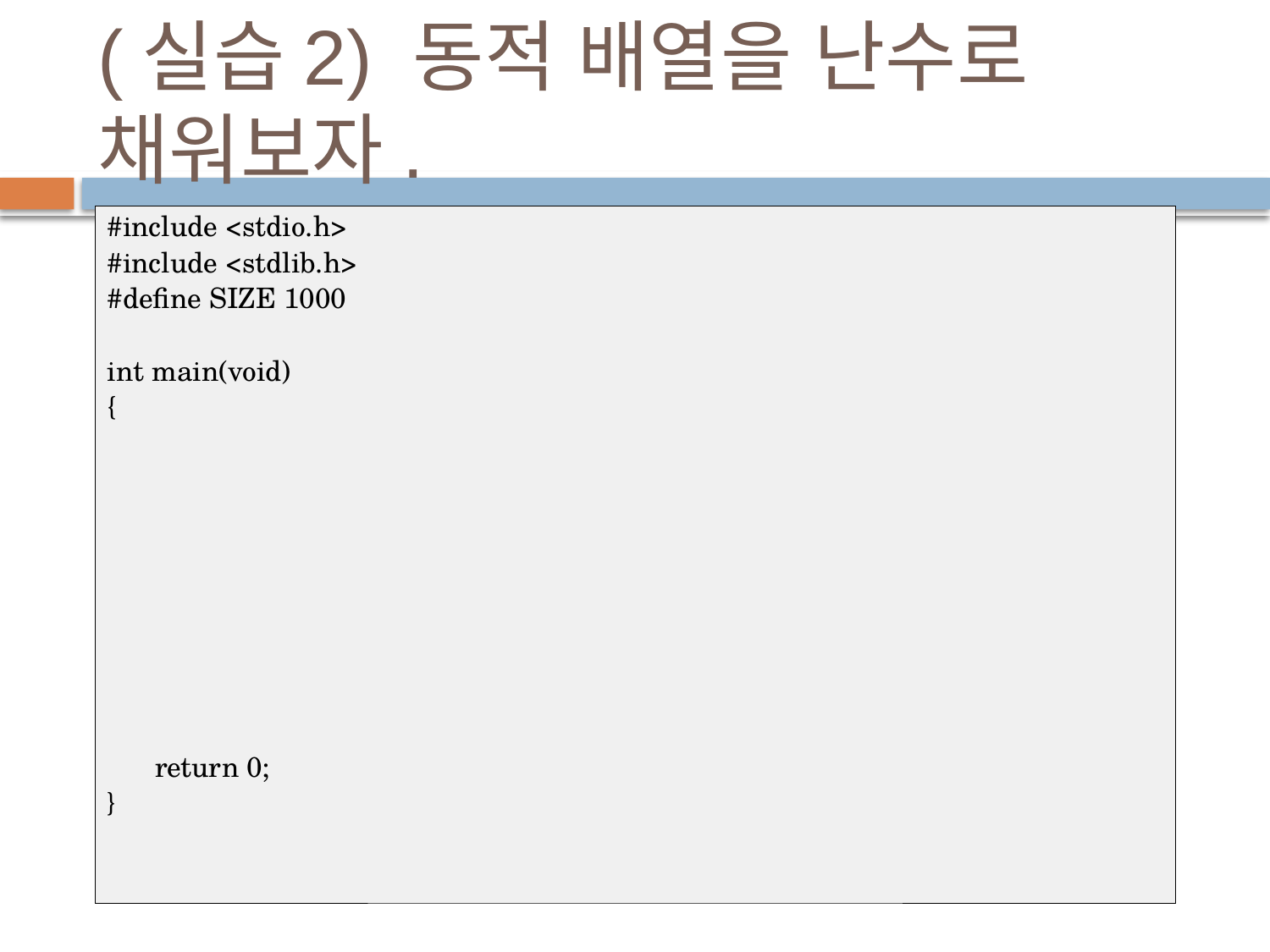

# (실습2) 동적 배열을 난수로 채워보자.
#include <stdio.h>
#include <stdlib.h>
#define SIZE 1000

int main(void)
{

	return 0;
}